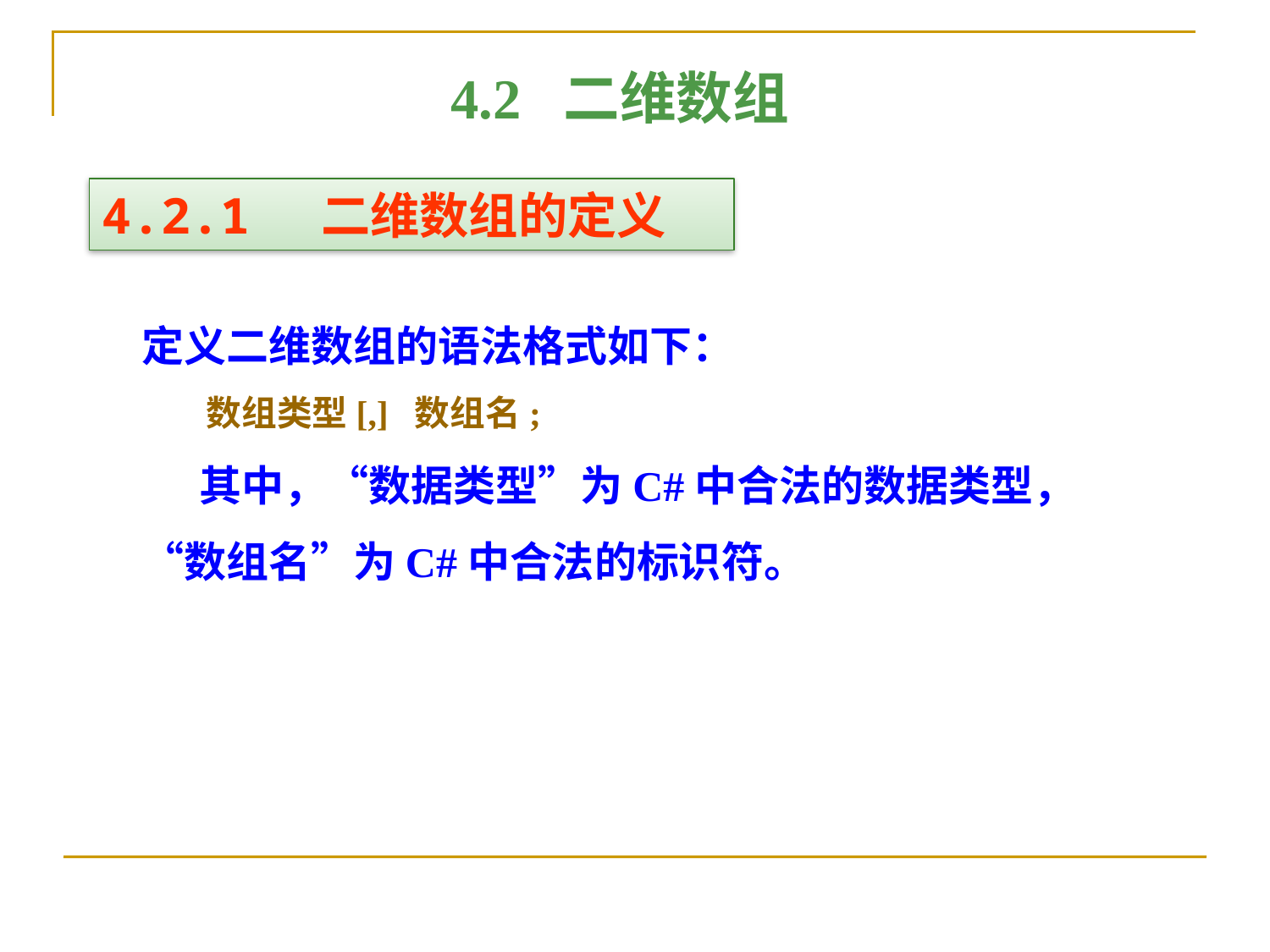

4.2  二维数组
4.2.1  二维数组的定义
定义二维数组的语法格式如下：
       数组类型[,]  数组名;
     其中，“数据类型”为C#中合法的数据类型，“数组名”为C#中合法的标识符。